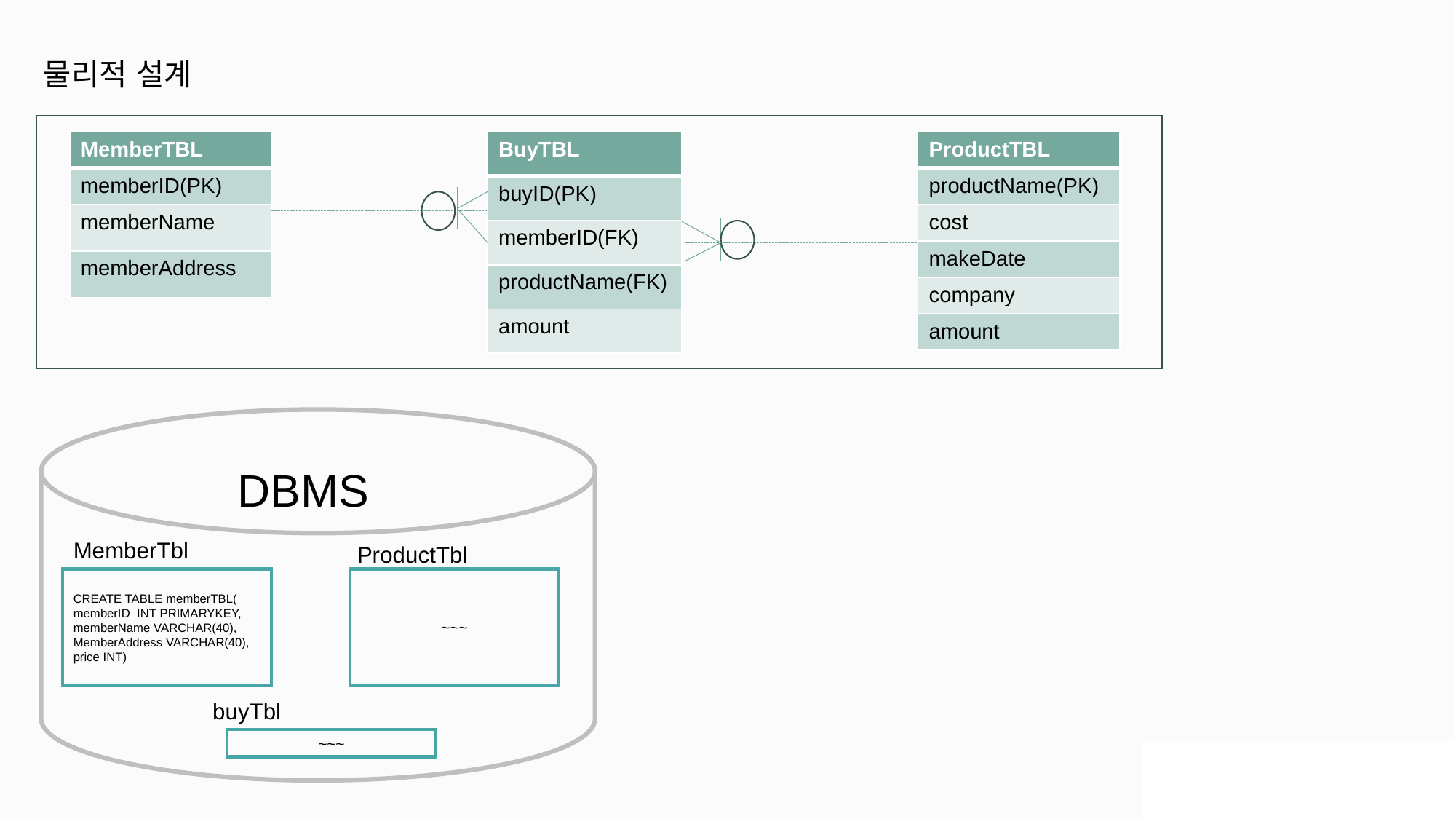

물리적 설계

| MemberTBL |
| --- |
| memberID(PK) |
| memberName |
| memberAddress |
| BuyTBL |
| --- |
| buyID(PK) |
| memberID(FK) |
| productName(FK) |
| amount |
| ProductTBL |
| --- |
| productName(PK) |
| cost |
| makeDate |
| company |
| amount |

DBMS
MemberTbl
ProductTbl
CREATE TABLE memberTBL(
memberID  INT PRIMARYKEY,
memberName VARCHAR(40),
MemberAddress VARCHAR(40),
price INT)
~~~
buyTbl
~~~

구매테이블(buyTBL) - 관계Tbl